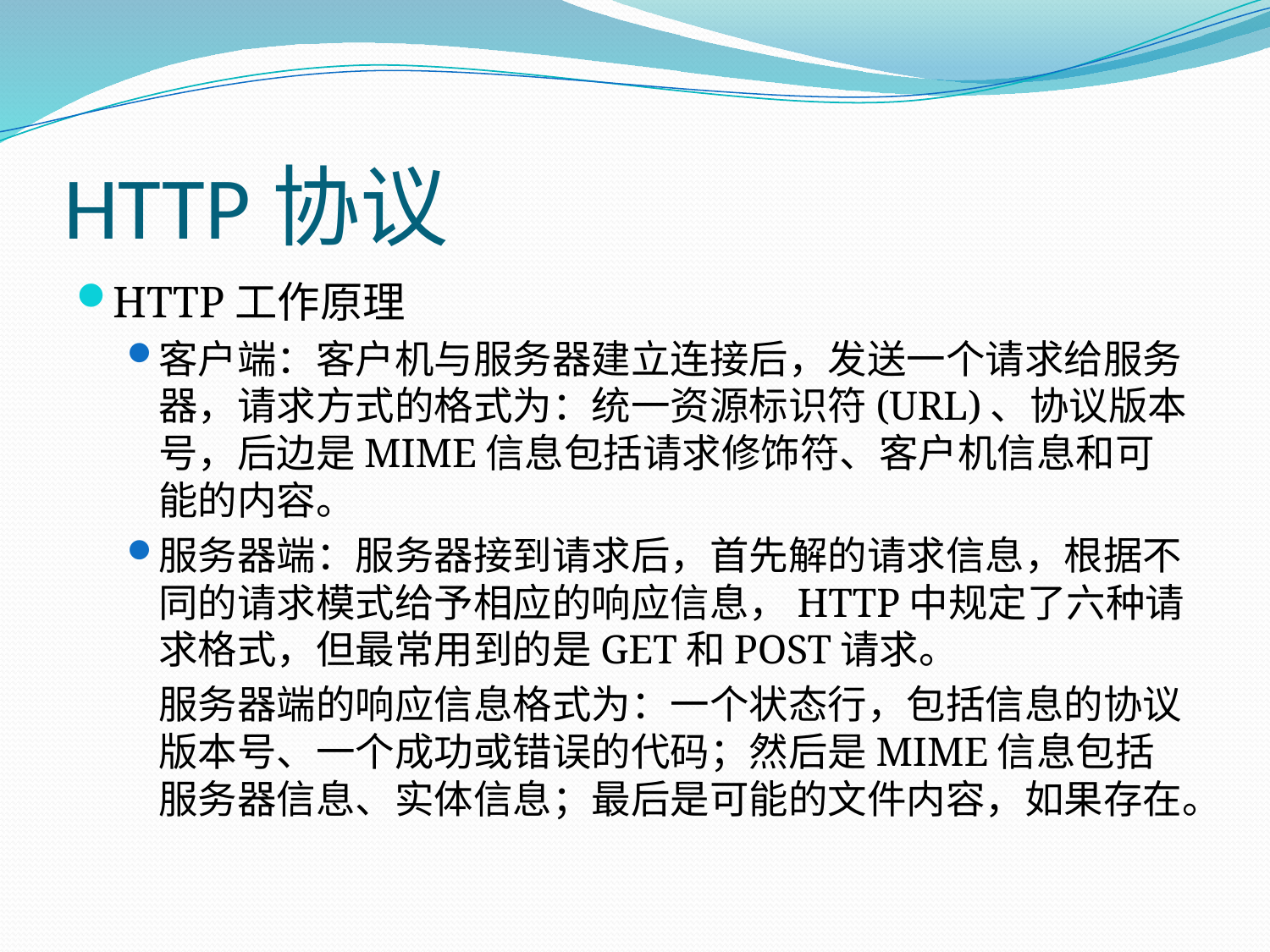

# HTTP协议
HTTP工作原理
客户端：客户机与服务器建立连接后，发送一个请求给服务器，请求方式的格式为：统一资源标识符(URL)、协议版本号，后边是MIME信息包括请求修饰符、客户机信息和可能的内容。
服务器端：服务器接到请求后，首先解的请求信息，根据不同的请求模式给予相应的响应信息，HTTP中规定了六种请求格式，但最常用到的是GET和POST请求。
	服务器端的响应信息格式为：一个状态行，包括信息的协议版本号、一个成功或错误的代码；然后是MIME信息包括服务器信息、实体信息；最后是可能的文件内容，如果存在。